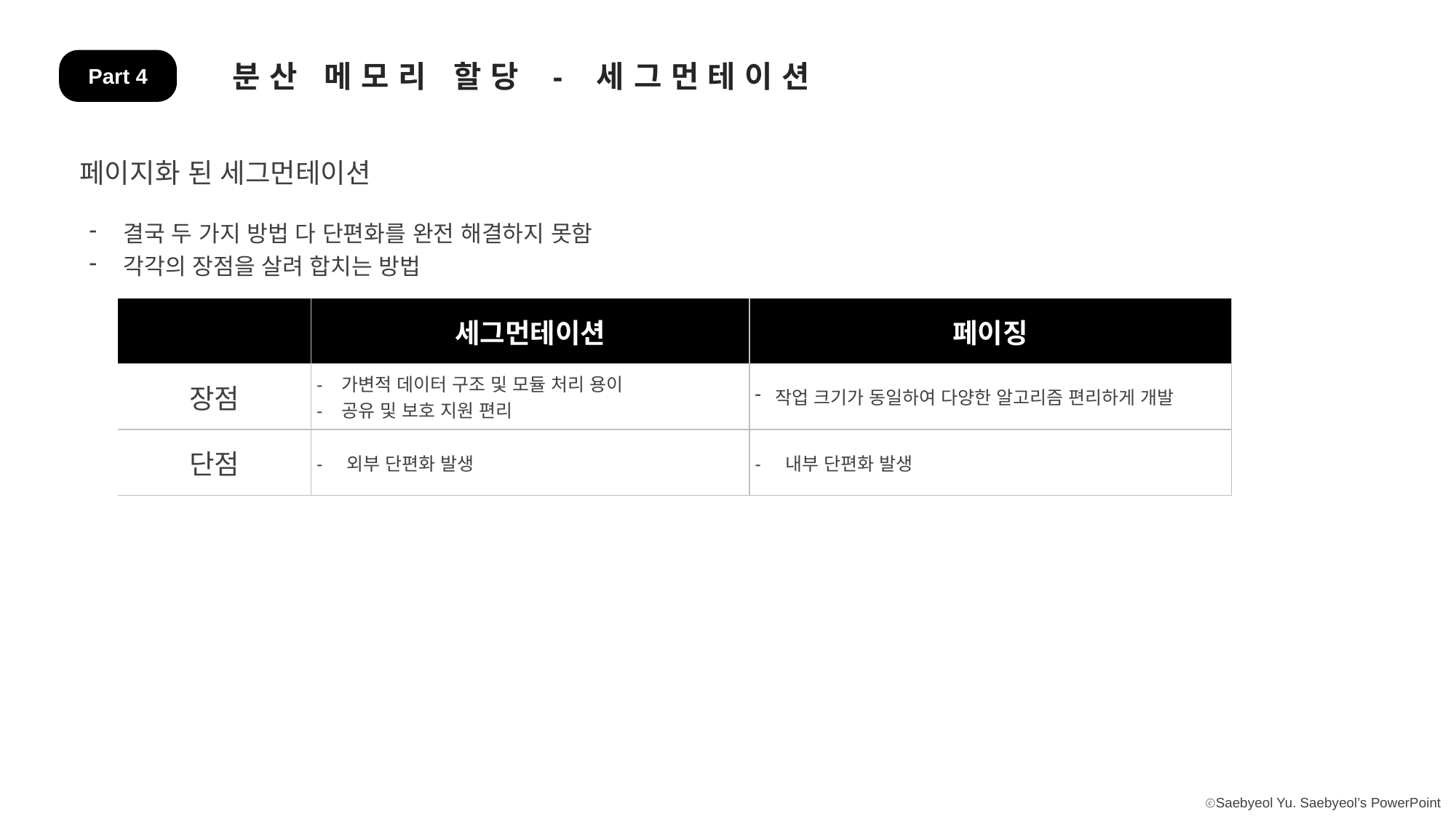

분산 메모리 할당 - 세그먼테이션
Part 4
페이지화 된 세그먼테이션
결국 두 가지 방법 다 단편화를 완전 해결하지 못함
각각의 장점을 살려 합치는 방법
|  | 세그먼테이션 | 페이징 |
| --- | --- | --- |
| 장점 | - 가변적 데이터 구조 및 모듈 처리 용이 - 공유 및 보호 지원 편리 | 작업 크기가 동일하여 다양한 알고리즘 편리하게 개발 |
| 단점 | - 외부 단편화 발생 | - 내부 단편화 발생 |